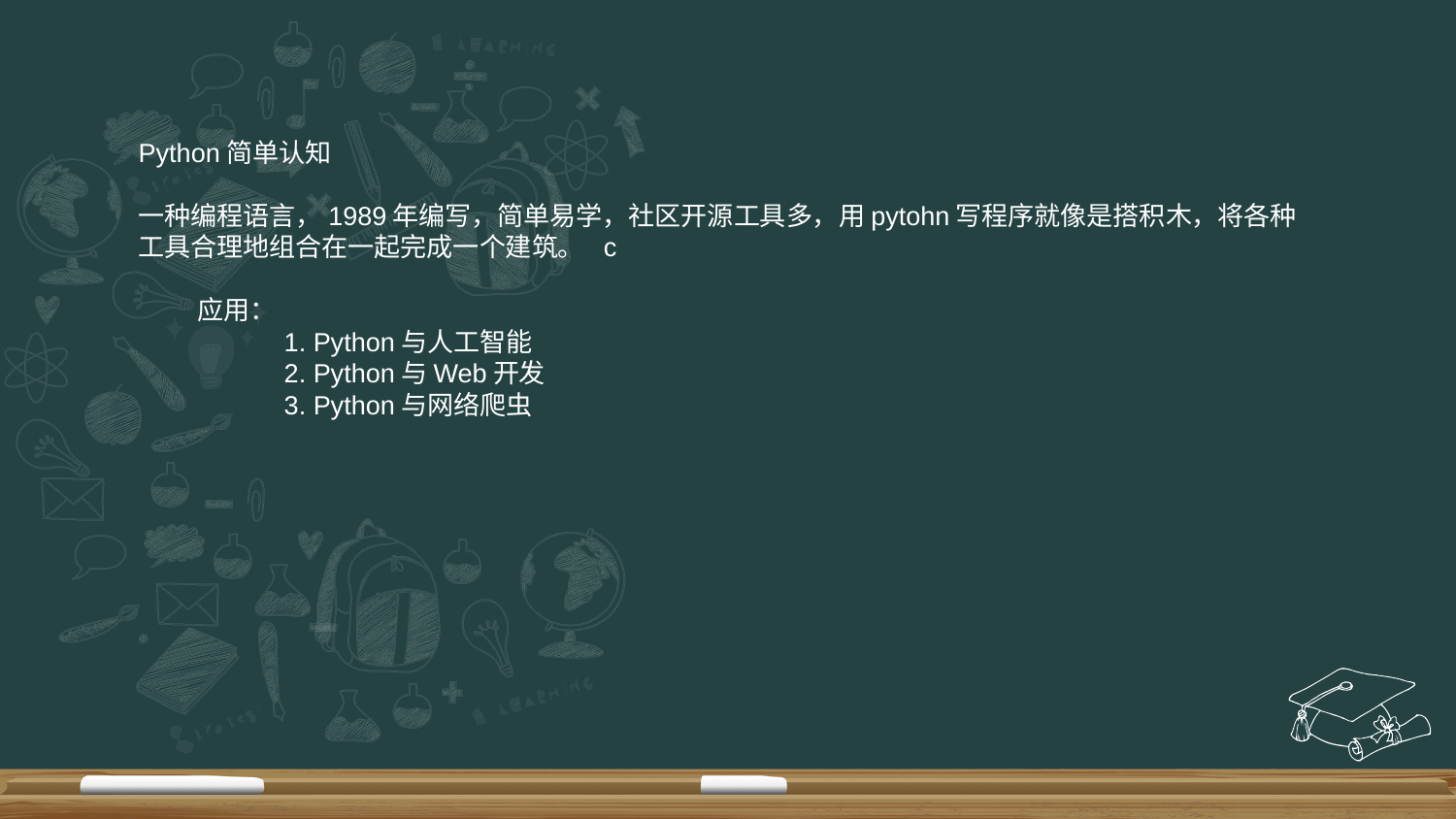

Python简单认知

一种编程语言，1989年编写，简单易学，社区开源工具多，用pytohn写程序就像是搭积木，将各种工具合理地组合在一起完成一个建筑。 c

    应用：
	1. Python与人工智能
	2. Python与Web开发
	3. Python与网络爬虫